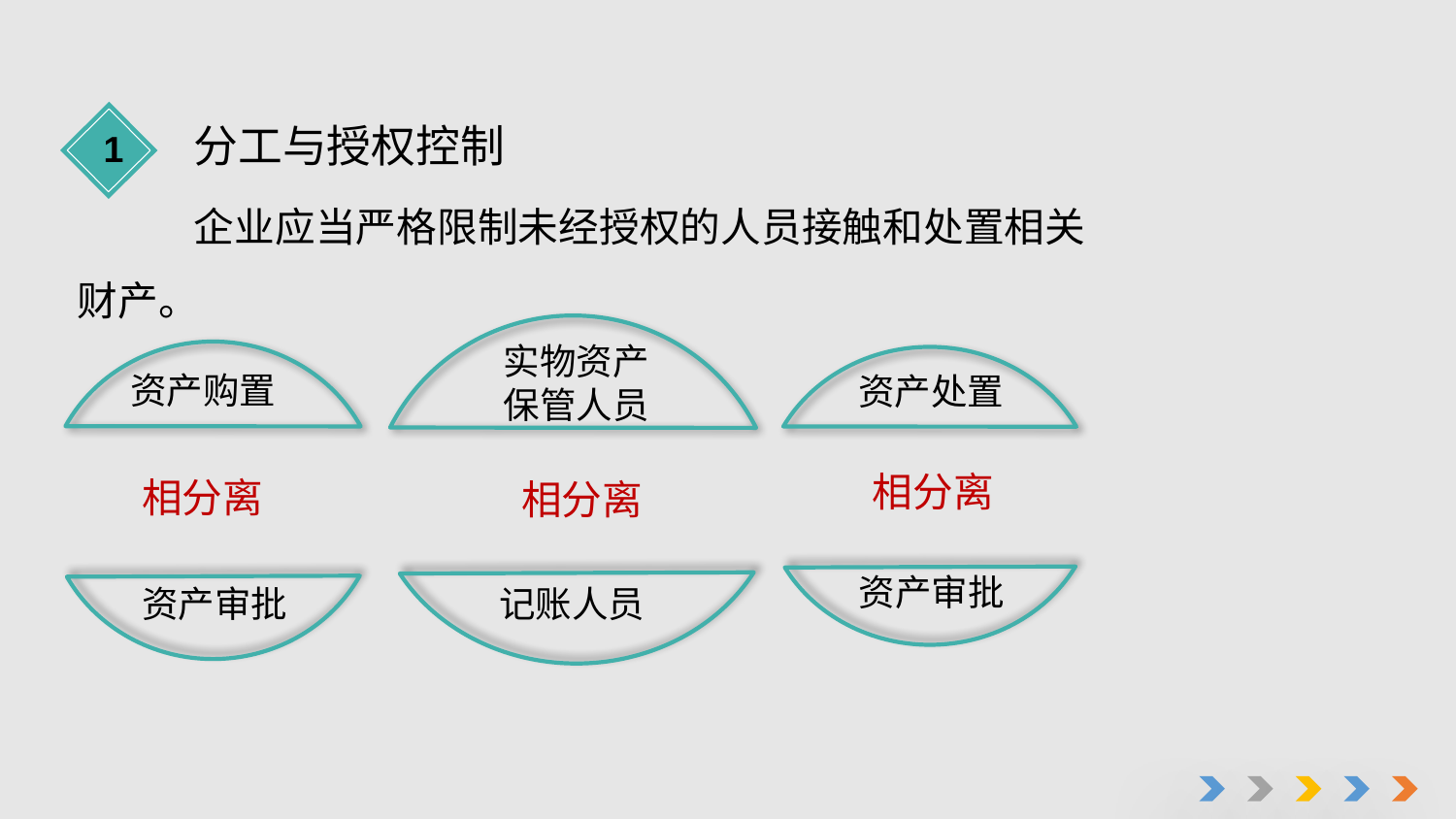

分工与授权控制
  企业应当严格限制未经授权的人员接触和处置相关财产。

1

实物资产保管人员

资产购置
资产处置
相分离
相分离
相分离
资产审批
记账人员
资产审批